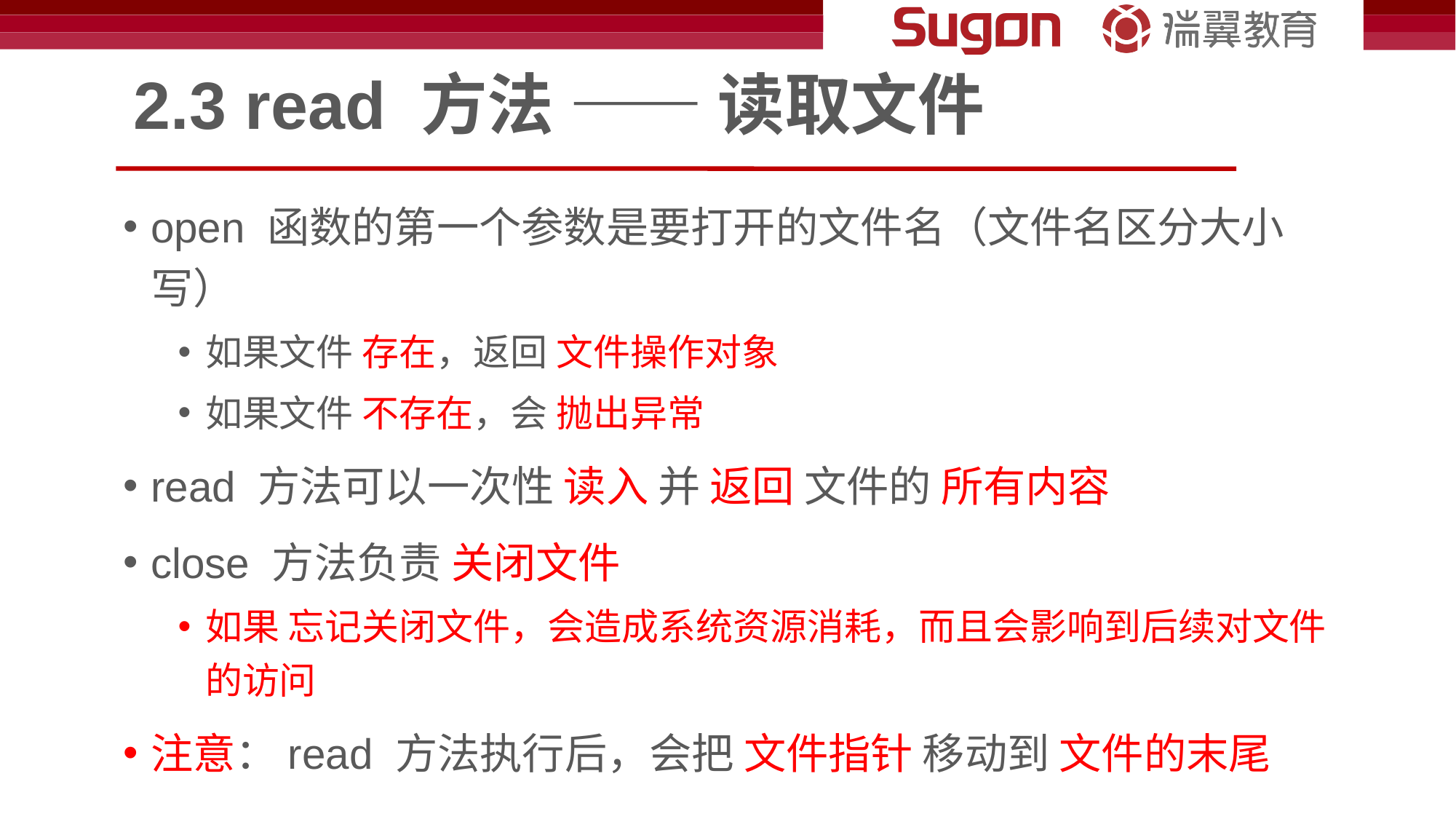

# 2.3 read 方法 —— 读取文件
open 函数的第一个参数是要打开的文件名（文件名区分大小写）
如果文件 存在，返回 文件操作对象
如果文件 不存在，会 抛出异常
read 方法可以一次性 读入 并 返回 文件的 所有内容
close 方法负责 关闭文件
如果 忘记关闭文件，会造成系统资源消耗，而且会影响到后续对文件的访问
注意：read 方法执行后，会把 文件指针 移动到 文件的末尾